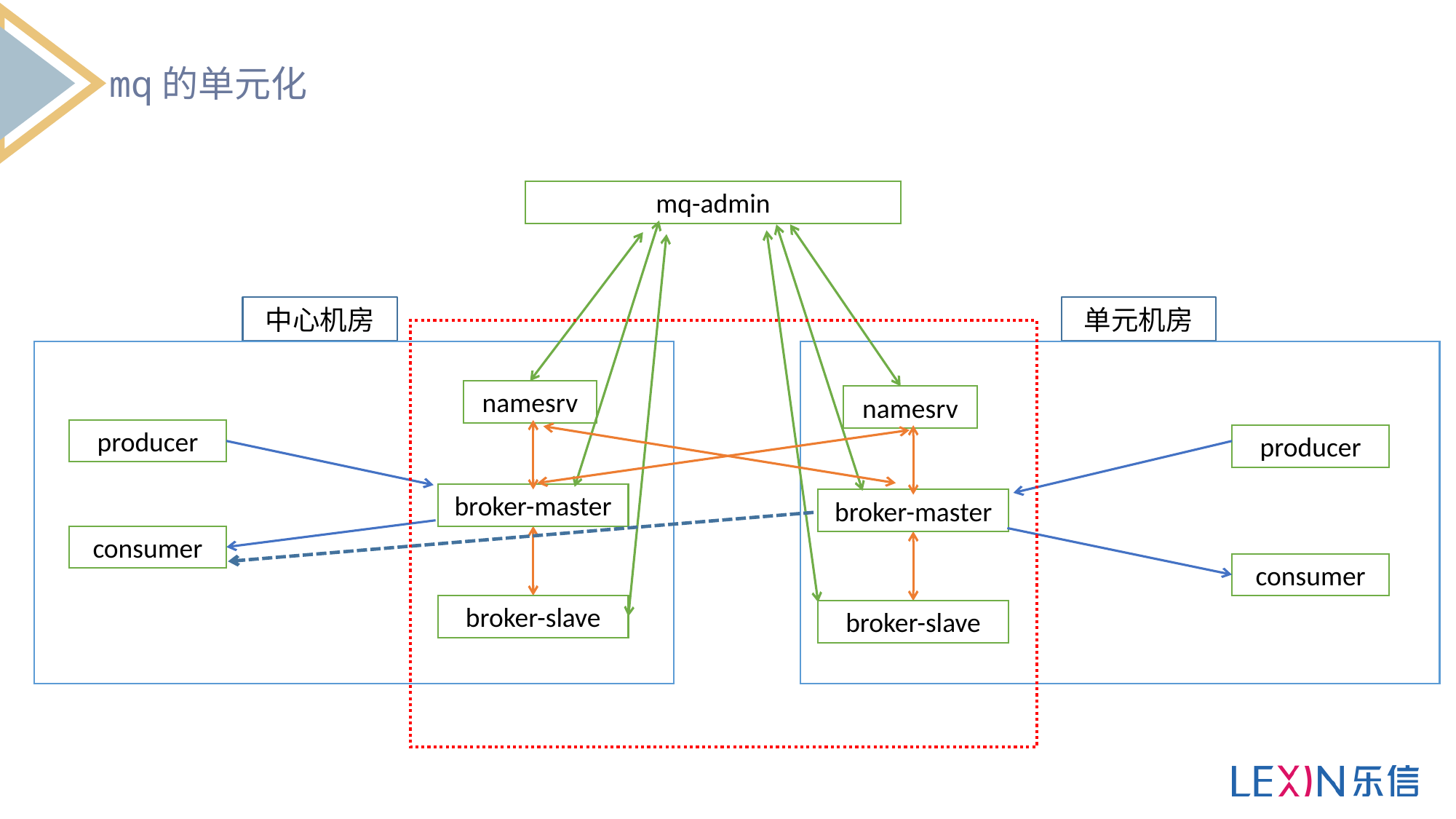

mq的单元化
mq-admin
中心机房
单元机房

namesrv
namesrv
producer
producer
broker-master
broker-master
consumer
consumer
broker-slave
broker-slave